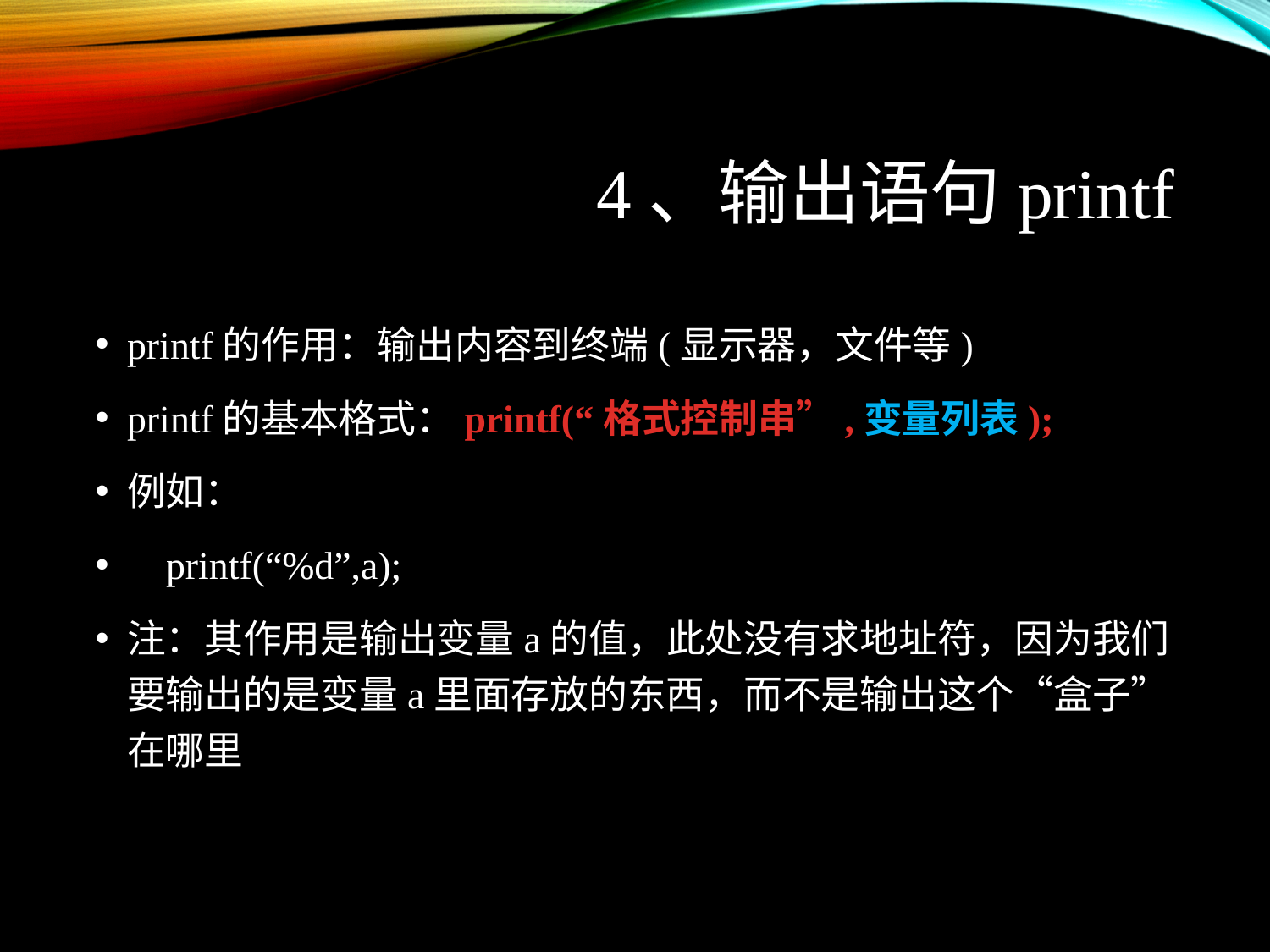

# 4、输出语句printf
printf的作用：输出内容到终端(显示器，文件等)
printf的基本格式：printf(“格式控制串”,变量列表);
例如：
    printf(“%d”,a);
注：其作用是输出变量a的值，此处没有求地址符，因为我们要输出的是变量a里面存放的东西，而不是输出这个“盒子”在哪里